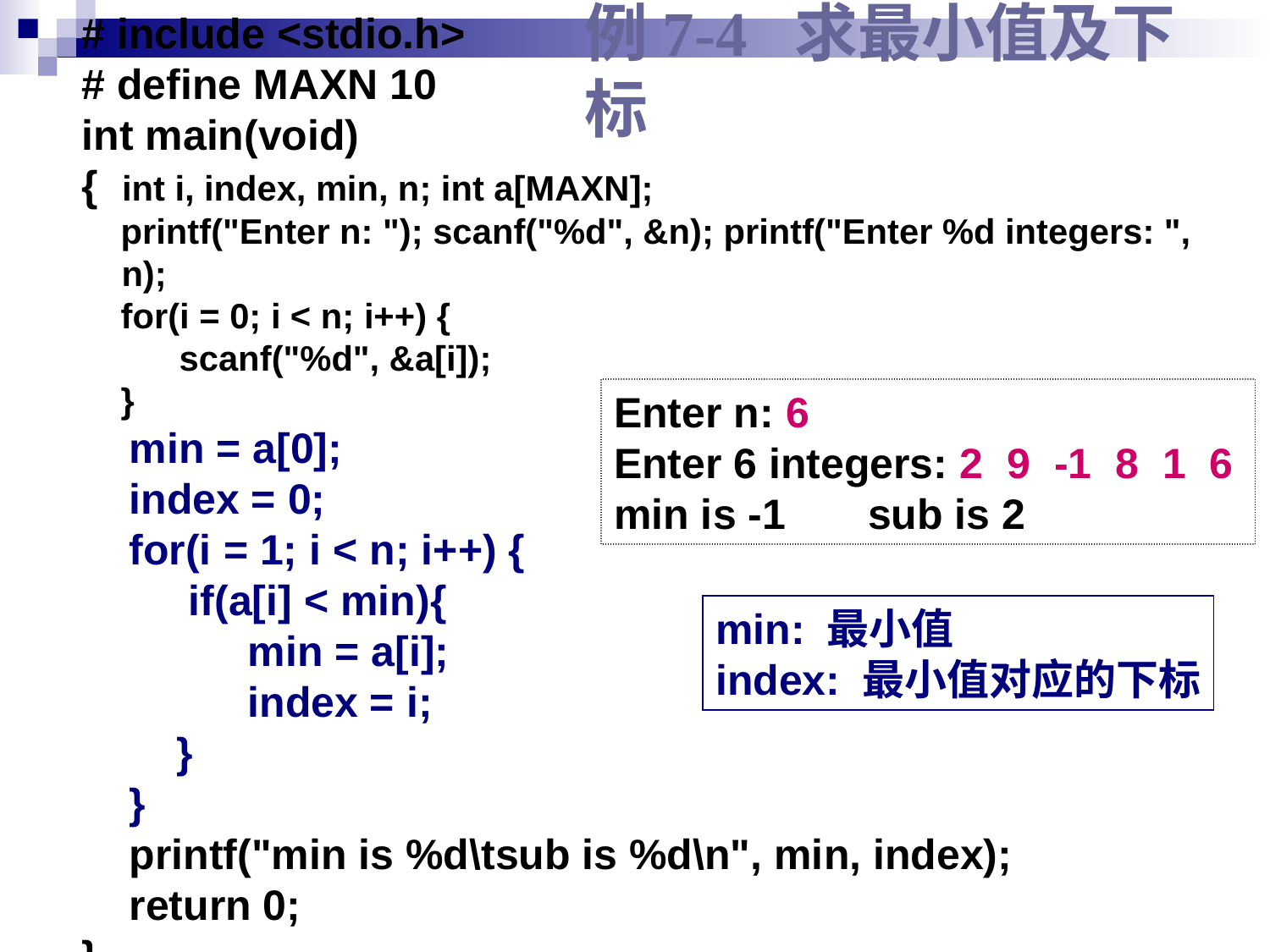

# include <stdio.h>
# define MAXN 10
int main(void)
{  int i, index, min, n; int a[MAXN];
    printf("Enter n: "); scanf("%d", &n); printf("Enter %d integers: ", n);
    for(i = 0; i < n; i++) {
          scanf("%d", &a[i]);
    }
    min = a[0];
    index = 0;
    for(i = 1; i < n; i++) {
         if(a[i] < min){
              min = a[i];
              index = i;
        }
    }
    printf("min is %d\tsub is %d\n", min, index);
    return 0;
}
# 例7-4  求最小值及下标
Enter n: 6
Enter 6 integers: 2  9  -1  8  1  6
min is -1	sub is 2
min: 最小值
index: 最小值对应的下标